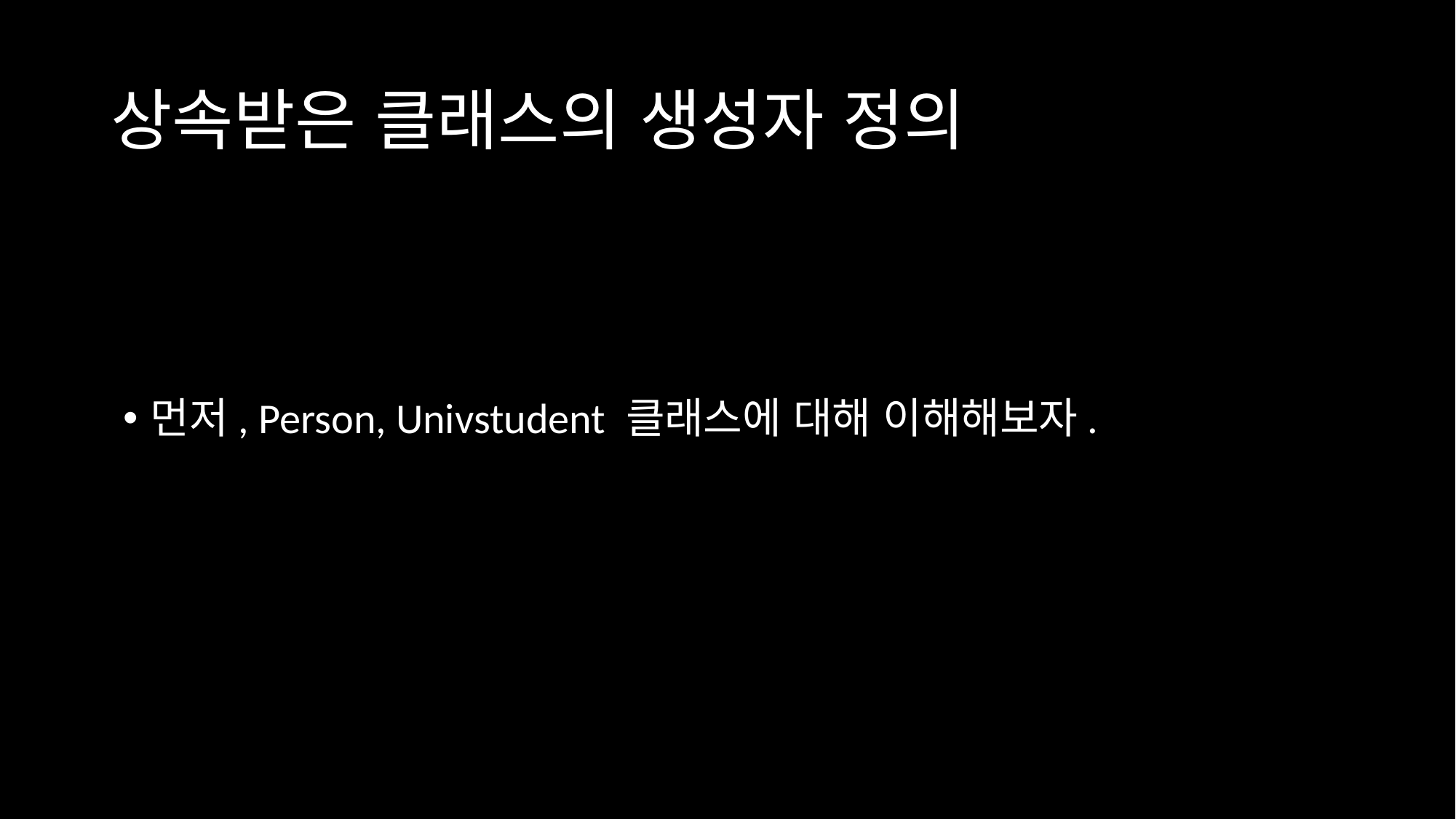

# 상속받은 클래스의 생성자 정의
먼저, Person, Univstudent 클래스에 대해 이해해보자.